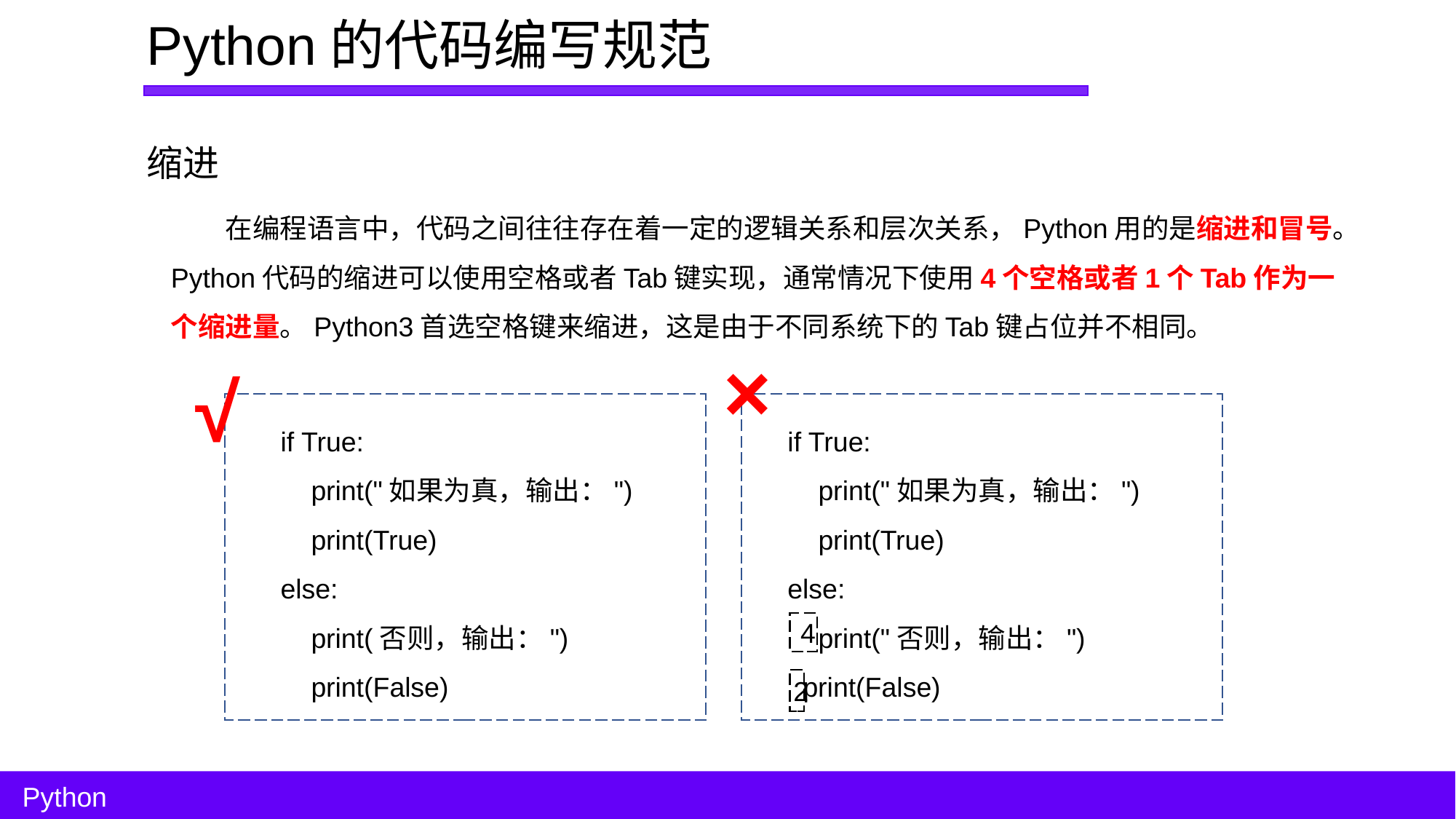

Python的代码编写规范
缩进
在编程语言中，代码之间往往存在着一定的逻辑关系和层次关系，Python用的是缩进和冒号。Python代码的缩进可以使用空格或者Tab键实现，通常情况下使用4个空格或者1个Tab作为一个缩进量。Python3首选空格键来缩进，这是由于不同系统下的Tab键占位并不相同。
×
√

if True:
    print("如果为真，输出：")
    print(True)
else:
    print(否则，输出：")
    print(False)
if True:
    print("如果为真，输出：")
    print(True)
else:
    print("否则，输出：")
  print(False)
4
2